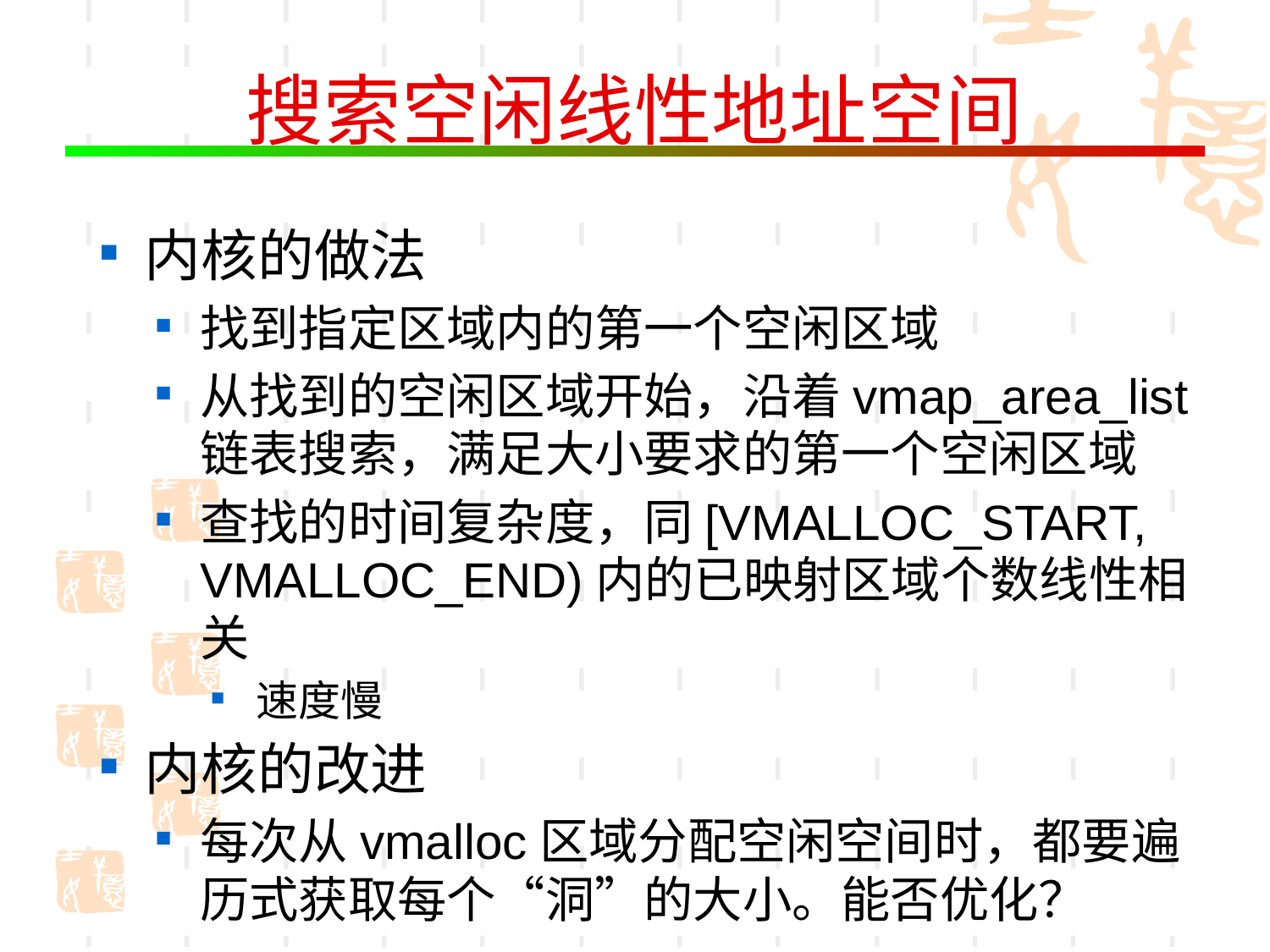

# 搜索空闲线性地址空间
内核的做法
找到指定区域内的第一个空闲区域
从找到的空闲区域开始，沿着vmap_area_list链表搜索，满足大小要求的第一个空闲区域
查找的时间复杂度，同[VMALLOC_START, VMALLOC_END)内的已映射区域个数线性相关
速度慢
内核的改进
每次从vmalloc区域分配空闲空间时，都要遍历式获取每个“洞”的大小。能否优化？